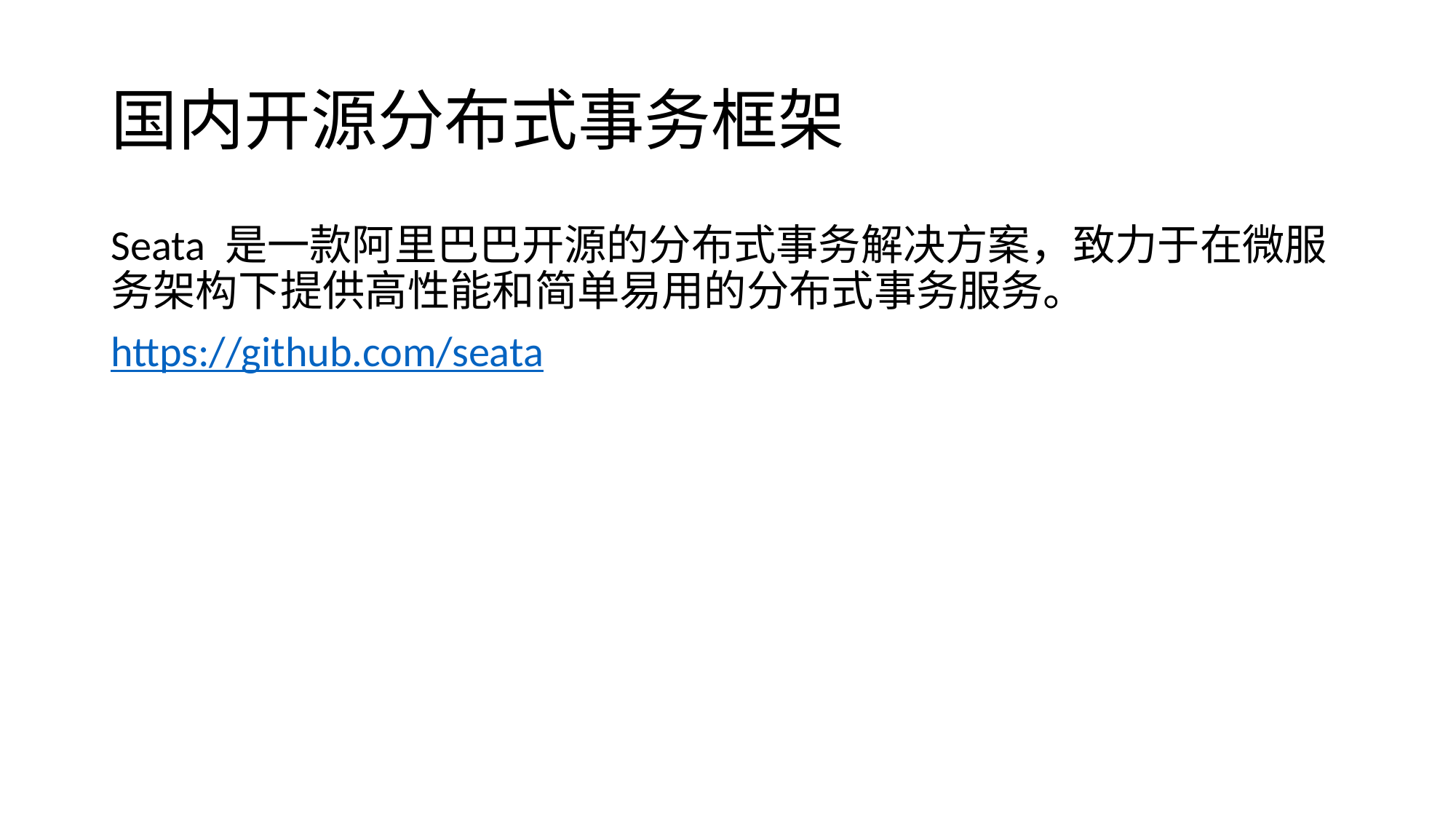

# 国内开源分布式事务框架
Seata 是一款阿里巴巴开源的分布式事务解决方案，致力于在微服务架构下提供高性能和简单易用的分布式事务服务。
https://github.com/seata